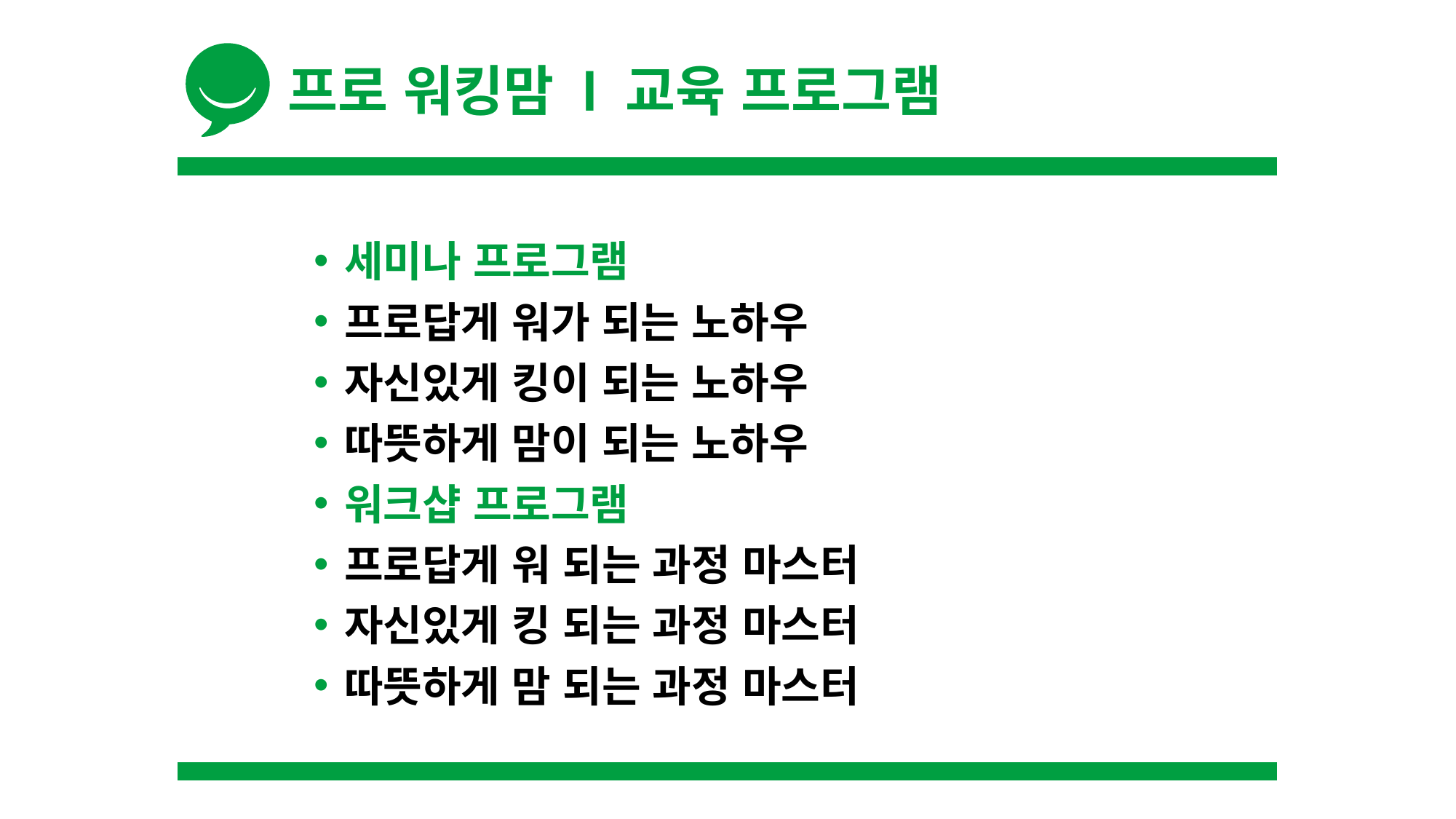

프로 워킹맘 l 교육 프로그램
세미나 프로그램
프로답게 워가 되는 노하우
자신있게 킹이 되는 노하우
따뜻하게 맘이 되는 노하우
워크샵 프로그램
프로답게 워 되는 과정 마스터
자신있게 킹 되는 과정 마스터
따뜻하게 맘 되는 과정 마스터